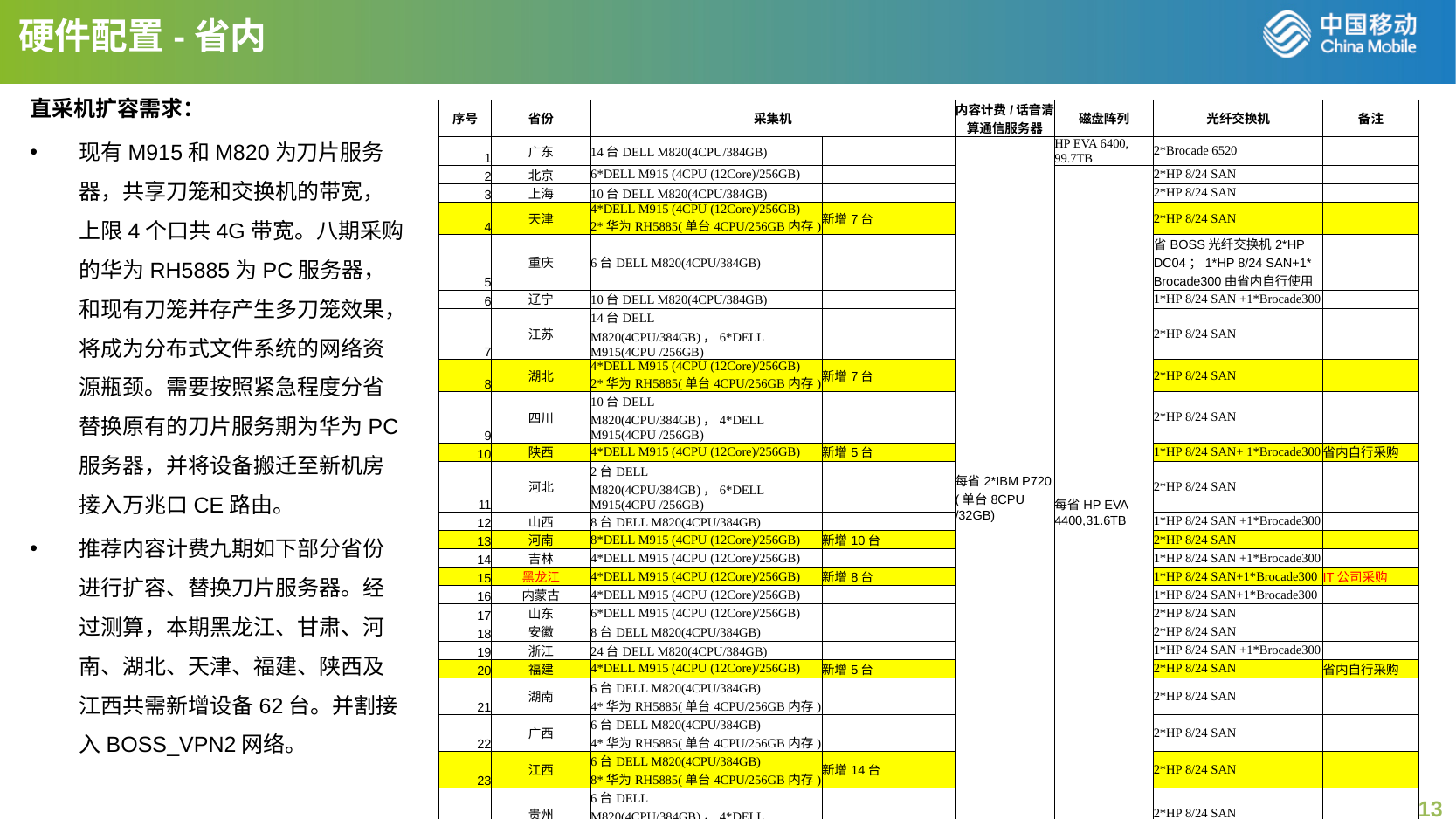

# 硬件配置-省内
直采机扩容需求：
现有M915和M820为刀片服务器，共享刀笼和交换机的带宽，上限4个口共4G带宽。八期采购的华为RH5885为PC服务器，和现有刀笼并存产生多刀笼效果，将成为分布式文件系统的网络资源瓶颈。需要按照紧急程度分省替换原有的刀片服务期为华为PC服务器，并将设备搬迁至新机房接入万兆口CE路由。
推荐内容计费九期如下部分省份进行扩容、替换刀片服务器。经过测算，本期黑龙江、甘肃、河南、湖北、天津、福建、陕西及江西共需新增设备62台。并割接入BOSS_VPN2网络。

| 序号 | 省份 | 采集机 |  | 内容计费/话音清算通信服务器 | 磁盘阵列 | 光纤交换机 | 备注 |
| --- | --- | --- | --- | --- | --- | --- | --- |
| 1 | 广东 | 14台DELL M820(4CPU/384GB) |  | 每省2\*IBM P720 (单台8CPU /32GB) | HP EVA 6400, 99.7TB | 2\*Brocade 6520 |  |
| 2 | 北京 | 6\*DELL M915 (4CPU (12Core)/256GB) |  |  | 每省HP EVA 4400,31.6TB | 2\*HP 8/24 SAN |  |
| 3 | 上海 | 10台DELL M820(4CPU/384GB) |  |  |  | 2\*HP 8/24 SAN |  |
| 4 | 天津 | 4\*DELL M915 (4CPU (12Core)/256GB) 2\*华为RH5885(单台4CPU/256GB内存) | 新增7台 |  |  | 2\*HP 8/24 SAN |  |
| 5 | 重庆 | 6台DELL M820(4CPU/384GB) |  |  |  | 省BOSS光纤交换机2\*HP DC04；1\*HP 8/24 SAN+1\* Brocade300由省内自行使用 |  |
| 6 | 辽宁 | 10台DELL M820(4CPU/384GB) |  |  |  | 1\*HP 8/24 SAN +1\*Brocade300 |  |
| 7 | 江苏 | 14台DELL M820(4CPU/384GB)，6\*DELL M915(4CPU /256GB) |  |  |  | 2\*HP 8/24 SAN |  |
| 8 | 湖北 | 4\*DELL M915 (4CPU (12Core)/256GB) 2\*华为RH5885(单台4CPU/256GB内存) | 新增7台 |  |  | 2\*HP 8/24 SAN |  |
| 9 | 四川 | 10台DELL M820(4CPU/384GB)，4\*DELL M915(4CPU /256GB) |  |  |  | 2\*HP 8/24 SAN |  |
| 10 | 陕西 | 4\*DELL M915 (4CPU (12Core)/256GB) | 新增5台 |  |  | 1\*HP 8/24 SAN+ 1\*Brocade300 | 省内自行采购 |
| 11 | 河北 | 2台DELL M820(4CPU/384GB)，6\*DELL M915(4CPU /256GB) |  |  |  | 2\*HP 8/24 SAN |  |
| 12 | 山西 | 8台DELL M820(4CPU/384GB) |  |  |  | 1\*HP 8/24 SAN +1\*Brocade300 |  |
| 13 | 河南 | 8\*DELL M915 (4CPU (12Core)/256GB) | 新增10台 |  |  | 2\*HP 8/24 SAN |  |
| 14 | 吉林 | 4\*DELL M915 (4CPU (12Core)/256GB) |  |  |  | 1\*HP 8/24 SAN +1\*Brocade300 |  |
| 15 | 黑龙江 | 4\*DELL M915 (4CPU (12Core)/256GB) | 新增8台 |  |  | 1\*HP 8/24 SAN+1\*Brocade300 | IT公司采购 |
| 16 | 内蒙古 | 4\*DELL M915 (4CPU (12Core)/256GB) |  |  |  | 1\*HP 8/24 SAN+1\*Brocade300 |  |
| 17 | 山东 | 6\*DELL M915 (4CPU (12Core)/256GB) |  |  |  | 2\*HP 8/24 SAN |  |
| 18 | 安徽 | 8台DELL M820(4CPU/384GB) |  |  |  | 2\*HP 8/24 SAN |  |
| 19 | 浙江 | 24台DELL M820(4CPU/384GB) |  |  |  | 1\*HP 8/24 SAN +1\*Brocade300 |  |
| 20 | 福建 | 4\*DELL M915 (4CPU (12Core)/256GB) | 新增5台 |  |  | 2\*HP 8/24 SAN | 省内自行采购 |
| 21 | 湖南 | 6台DELL M820(4CPU/384GB) 4\*华为RH5885(单台4CPU/256GB内存) |  |  |  | 2\*HP 8/24 SAN |  |
| 22 | 广西 | 6台DELL M820(4CPU/384GB) 4\*华为RH5885(单台4CPU/256GB内存) |  |  |  | 2\*HP 8/24 SAN |  |
| 23 | 江西 | 6台DELL M820(4CPU/384GB) 8\*华为RH5885(单台4CPU/256GB内存) | 新增14台 |  |  | 2\*HP 8/24 SAN |  |
| 24 | 贵州 | 6台DELL M820(4CPU/384GB)，4\*DELL M915(4CPU /256GB) |  |  |  | 2\*HP 8/24 SAN |  |
| 25 | 云南 | 6台DELL M820(4CPU/384GB) |  |  |  | 1\*HP 8/24 SAN +1\*Brocade300 |  |
| 26 | 海南 | 4\*DELL M915 (4CPU (12Core)/256GB) |  | 每省2\*IBM P720 (单台8CPU /32GB) | 每省HP EVA 4400,31.6TB | 1\*HP 8/24 SAN+1\*Brocade300 |  |
| 27 | 甘肃 | 4\*DELL M915 (4CPU (12Core)/256GB) | 新增6台 |  |  | 1\*HP 8/24 SAN+1\*Brocade300 | 省内自行采购 |
| 28 | 宁夏 | 4\*DELL M915 (4CPU (12Core)/256GB) |  |  |  | 1\*HP 8/24 SAN+1\*Brocade300 |  |
| 29 | 青海 | 4\*DELL M915 (4CPU (12Core)/256GB) |  |  |  | 1\*HP 8/24 SAN+1\*Brocade300 |  |
| 30 | 新疆 | 4\*DELL M915 (4CPU (12Core)/256GB) |  |  |  | 1\*HP 8/24 SAN+1\*Brocade300 |  |
| 31 | 西藏(南基) | 4\*DELL M915 (4CPU (12Core)/256GB) |  | 2\*HP rx6600 | HDSUSP V(10TB) | 2\*Cisco MDS9509 |  |